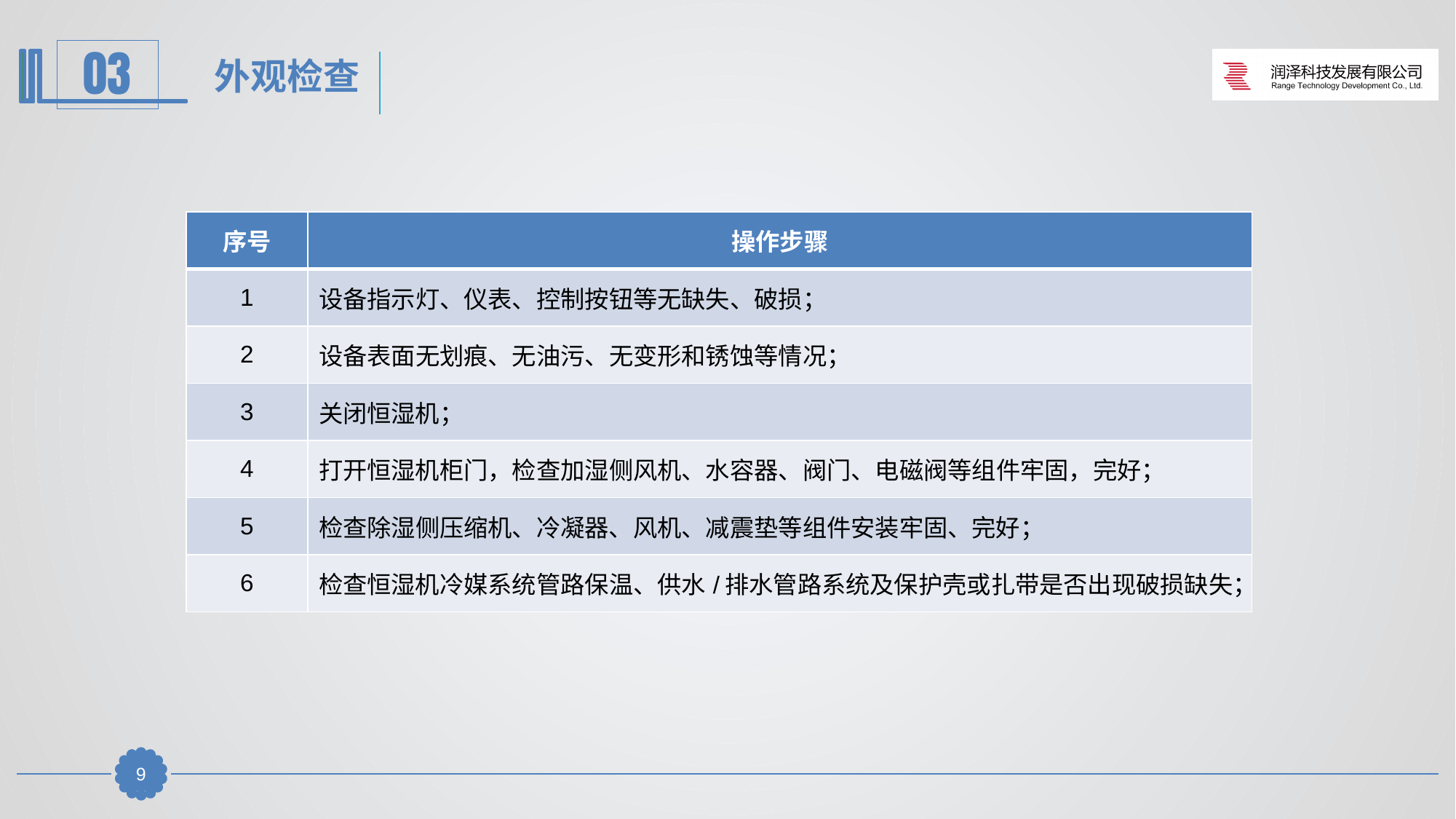

外观检查
| 序号 | 操作步骤 |
| --- | --- |
| 1 | 设备指示灯、仪表、控制按钮等无缺失、破损； |
| 2 | 设备表面无划痕、无油污、无变形和锈蚀等情况； |
| 3 | 关闭恒湿机； |
| 4 | 打开恒湿机柜门，检查加湿侧风机、水容器、阀门、电磁阀等组件牢固，完好； |
| 5 | 检查除湿侧压缩机、冷凝器、风机、减震垫等组件安装牢固、完好； |
| 6 | 检查恒湿机冷媒系统管路保温、供水/排水管路系统及保护壳或扎带是否出现破损缺失； |
9